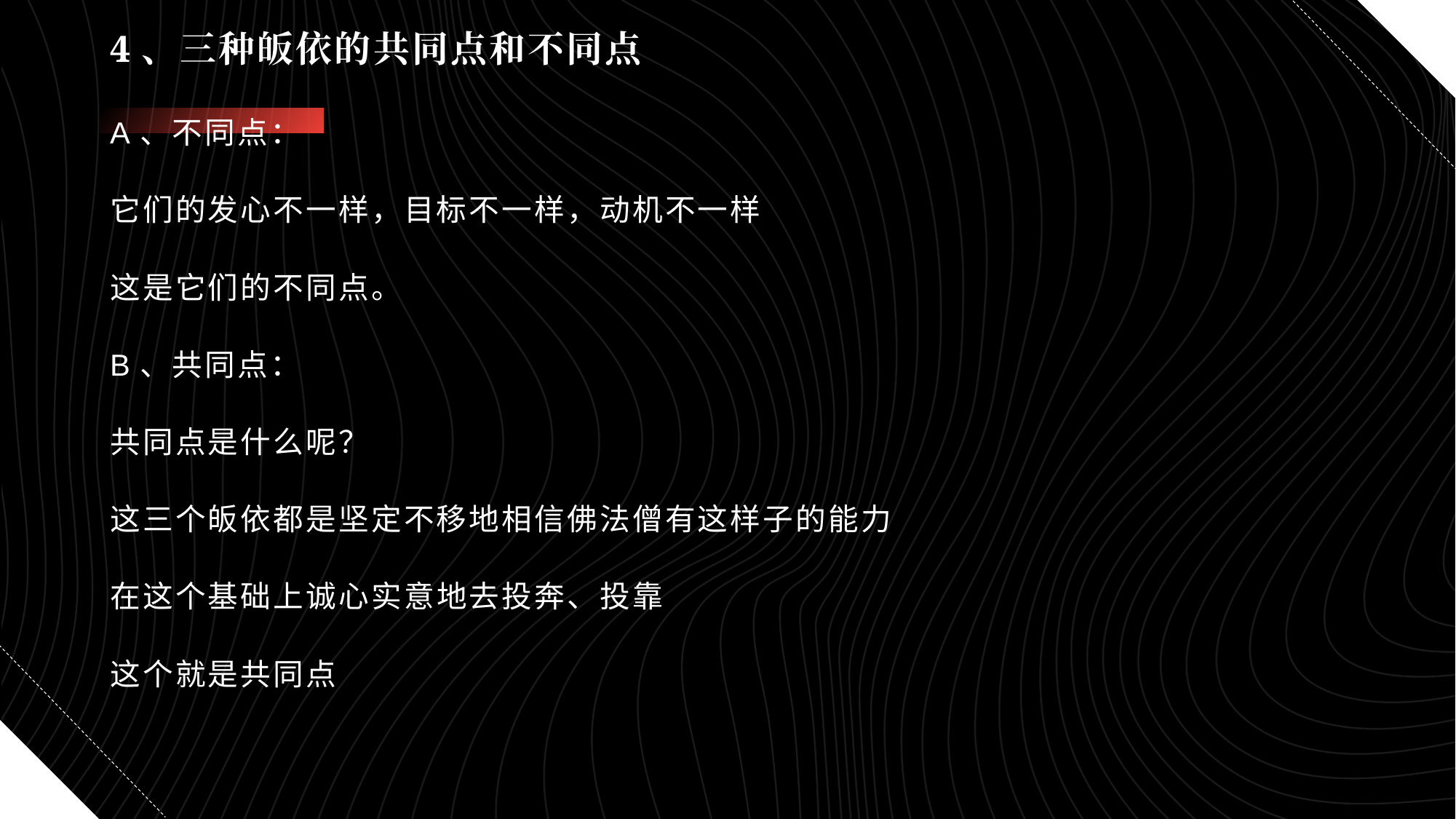

# 4、三种皈依的共同点和不同点
A、不同点：
它们的发心不一样，目标不一样，动机不一样
这是它们的不同点。
B、共同点：
共同点是什么呢？
这三个皈依都是坚定不移地相信佛法僧有这样子的能力
在这个基础上诚心实意地去投奔、投靠
这个就是共同点